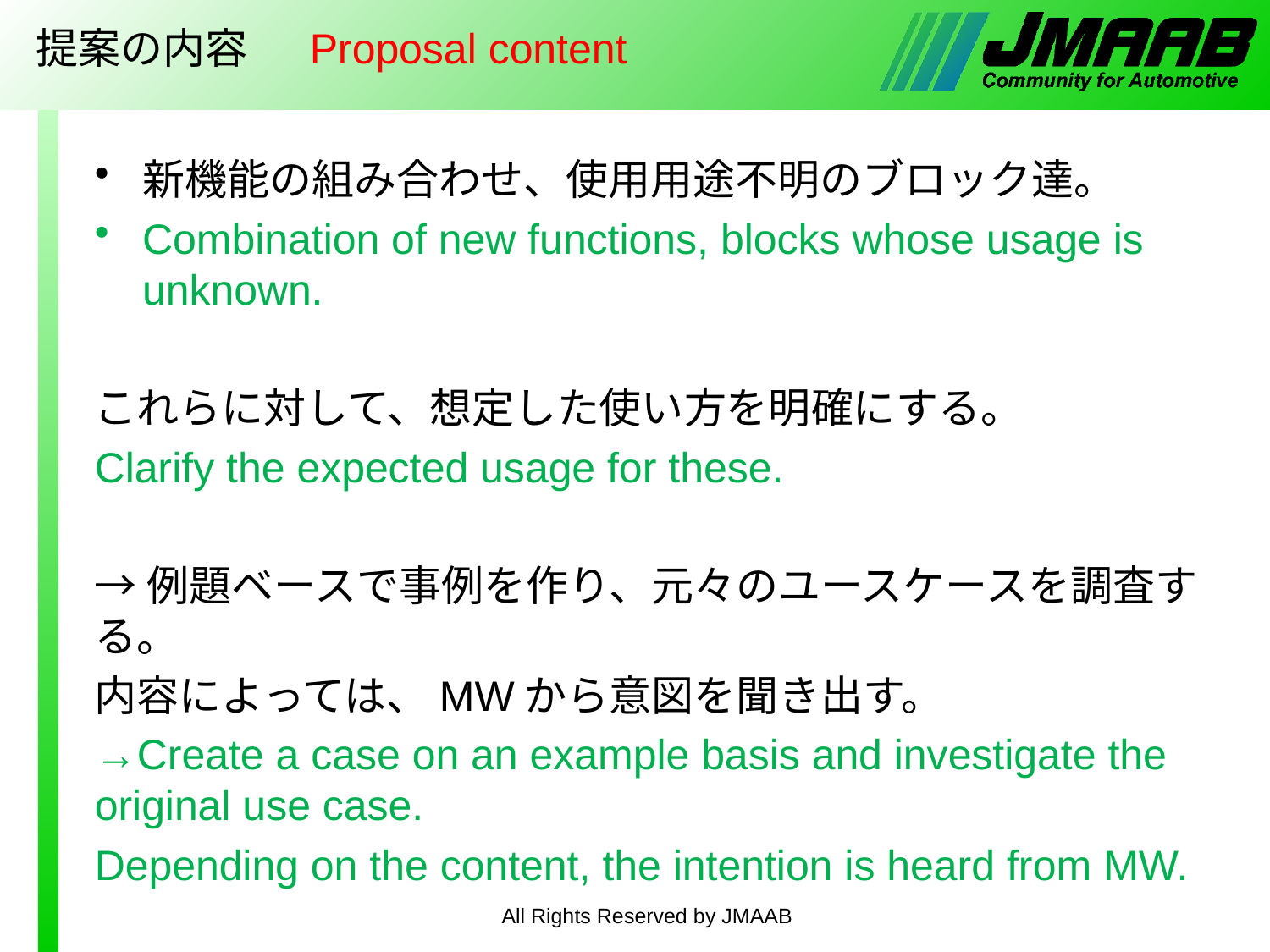

# 提案の内容　 Proposal content
新機能の組み合わせ、使用用途不明のブロック達。
Combination of new functions, blocks whose usage is unknown.

これらに対して、想定した使い方を明確にする。
Clarify the expected usage for these.

→例題ベースで事例を作り、元々のユースケースを調査する。
内容によっては、MWから意図を聞き出す。
→Create a case on an example basis and investigate the original use case.
Depending on the content, the intention is heard from MW.